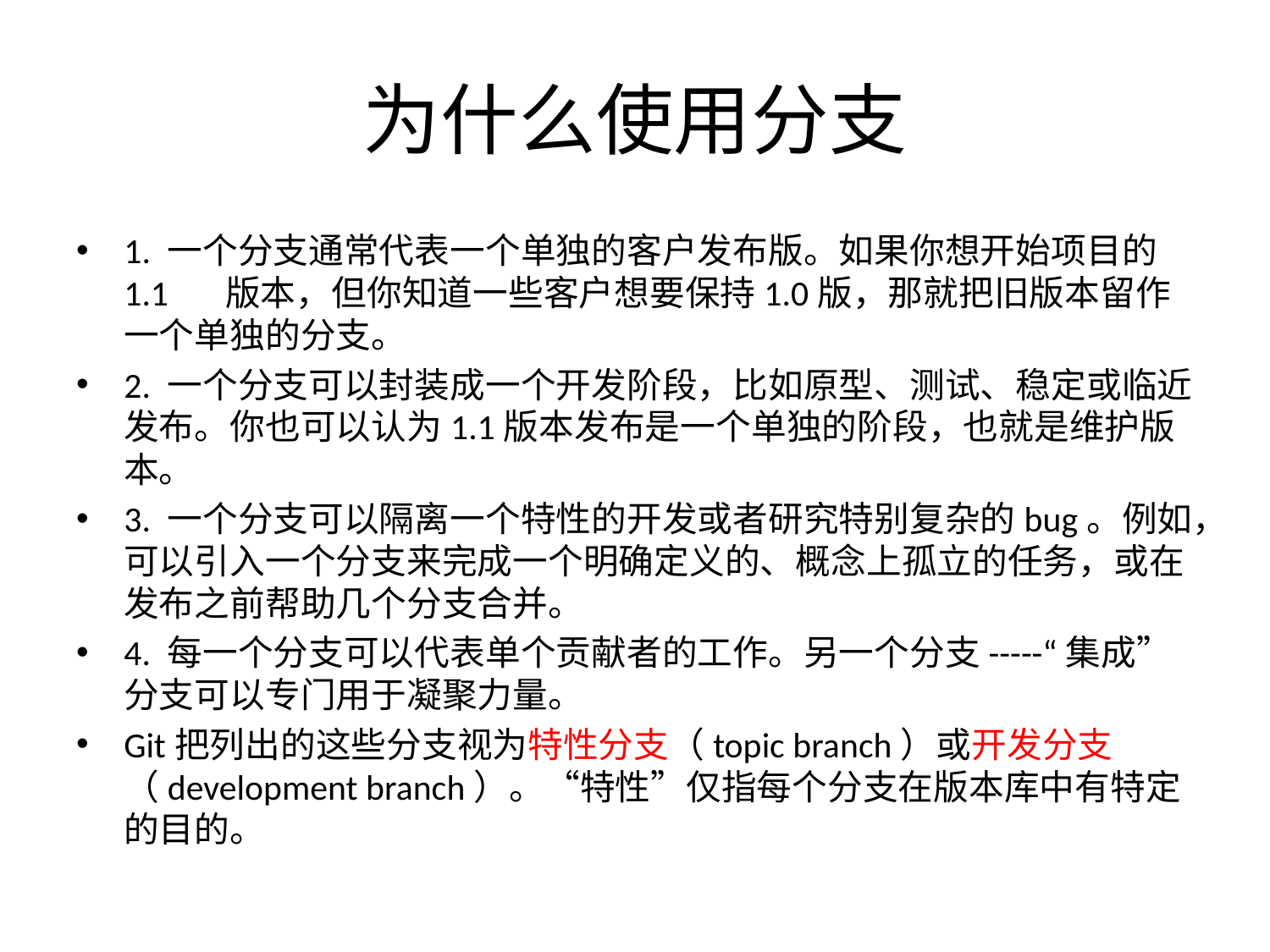

# 为什么使用分支
1. 一个分支通常代表一个单独的客户发布版。如果你想开始项目的1.1      版本，但你知道一些客户想要保持1.0版，那就把旧版本留作一个单独的分支。
2. 一个分支可以封装成一个开发阶段，比如原型、测试、稳定或临近发布。你也可以认为1.1版本发布是一个单独的阶段，也就是维护版本。
3. 一个分支可以隔离一个特性的开发或者研究特别复杂的bug。例如，可以引入一个分支来完成一个明确定义的、概念上孤立的任务，或在发布之前帮助几个分支合并。
4. 每一个分支可以代表单个贡献者的工作。另一个分支-----“集成”分支可以专门用于凝聚力量。
Git把列出的这些分支视为特性分支（topic branch）或开发分支（development branch）。“特性”仅指每个分支在版本库中有特定的目的。